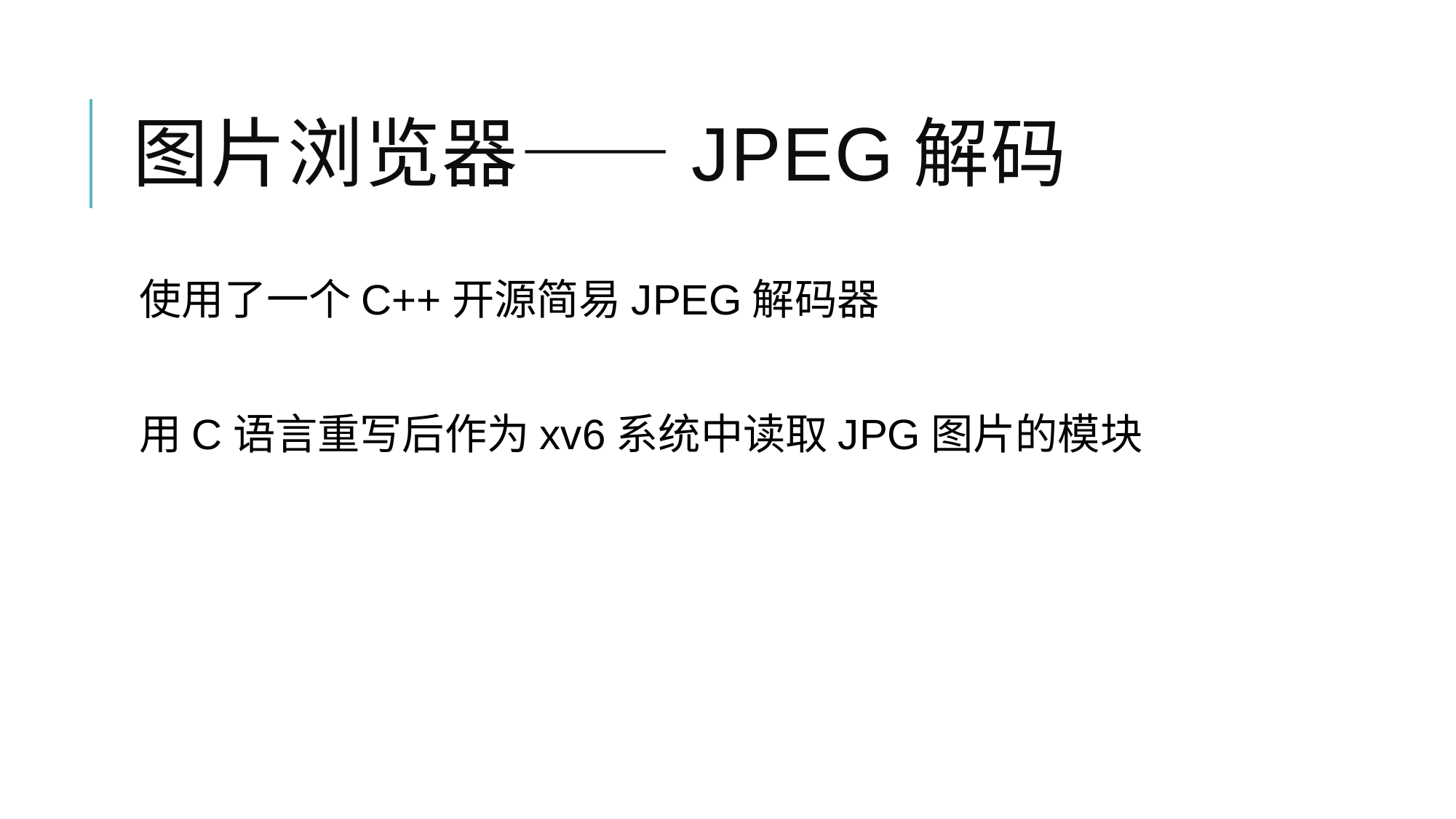

# 图片浏览器——JPEG解码
使用了一个C++开源简易JPEG解码器

用C语言重写后作为xv6系统中读取JPG图片的模块